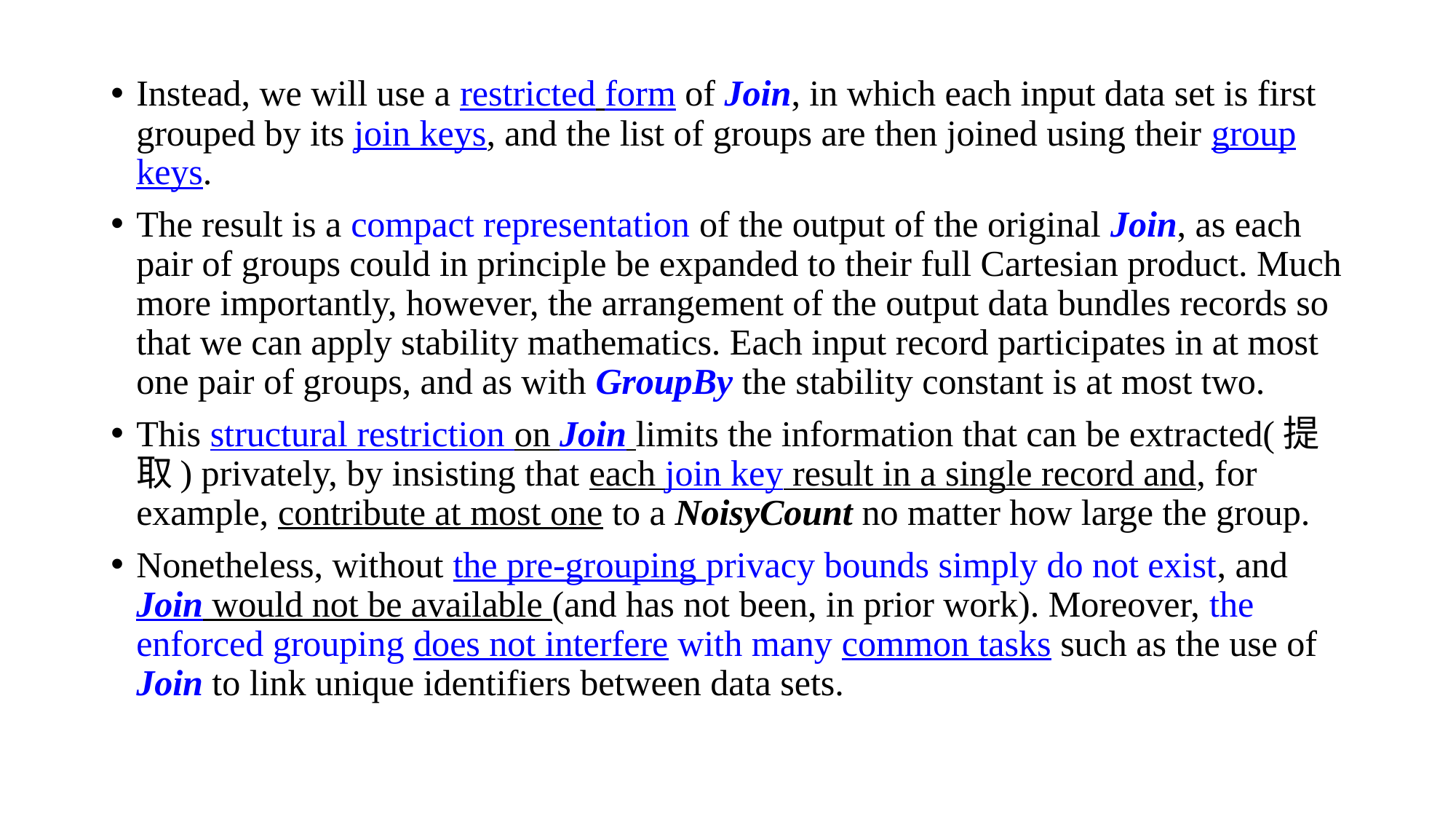

Instead, we will use a restricted form of Join, in which each input data set is first grouped by its join keys, and the list of groups are then joined using their group keys.
The result is a compact representation of the output of the original Join, as each pair of groups could in principle be expanded to their full Cartesian product. Much more importantly, however, the arrangement of the output data bundles records so that we can apply stability mathematics. Each input record participates in at most one pair of groups, and as with GroupBy the stability constant is at most two.
This structural restriction on Join limits the information that can be extracted(提取) privately, by insisting that each join key result in a single record and, for example, contribute at most one to a NoisyCount no matter how large the group.
Nonetheless, without the pre-grouping privacy bounds simply do not exist, and Join would not be available (and has not been, in prior work). Moreover, the enforced grouping does not interfere with many common tasks such as the use of Join to link unique identifiers between data sets.